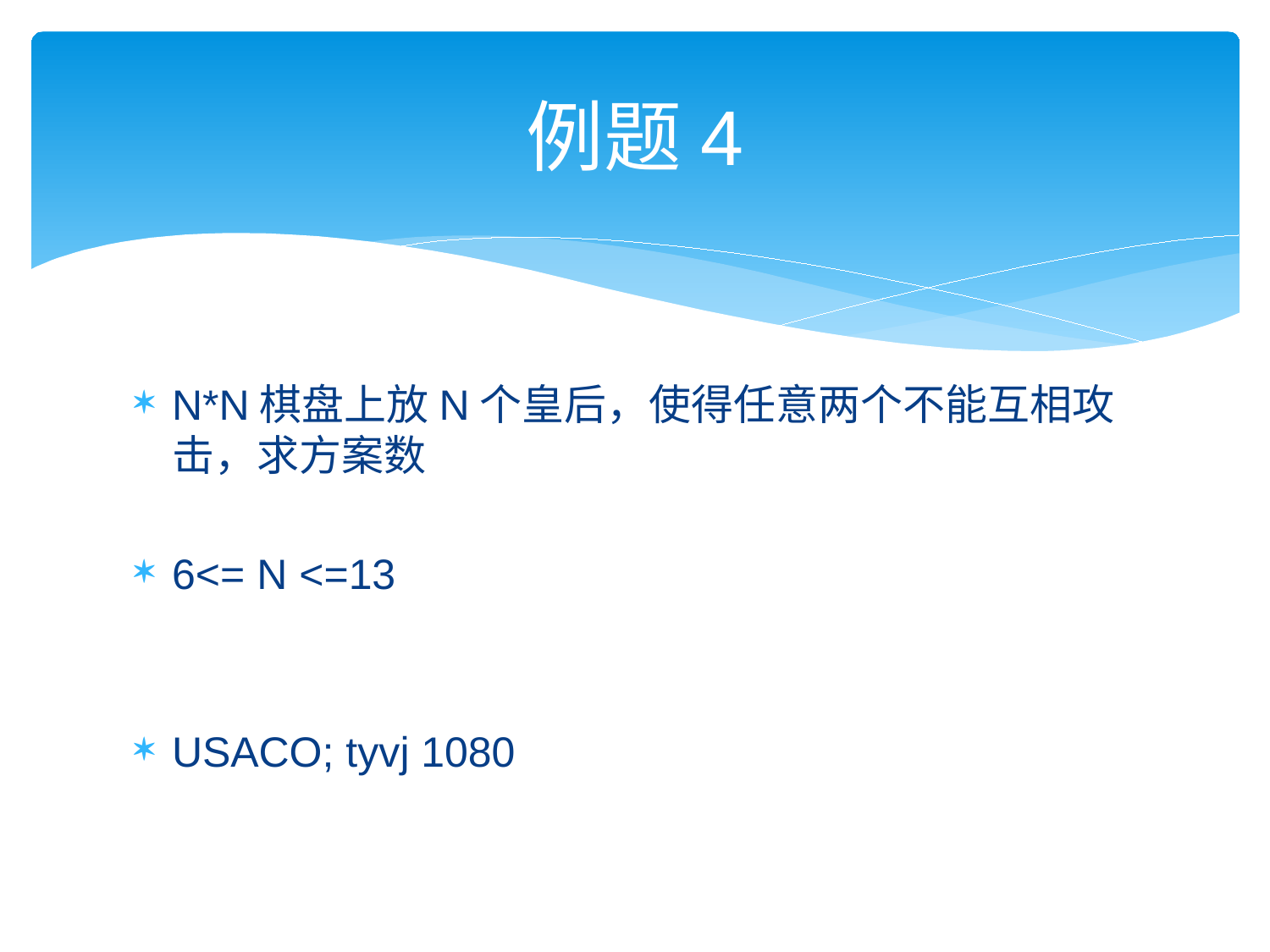

# 例题4
N*N棋盘上放N个皇后，使得任意两个不能互相攻击，求方案数

6<= N <=13

USACO; tyvj 1080